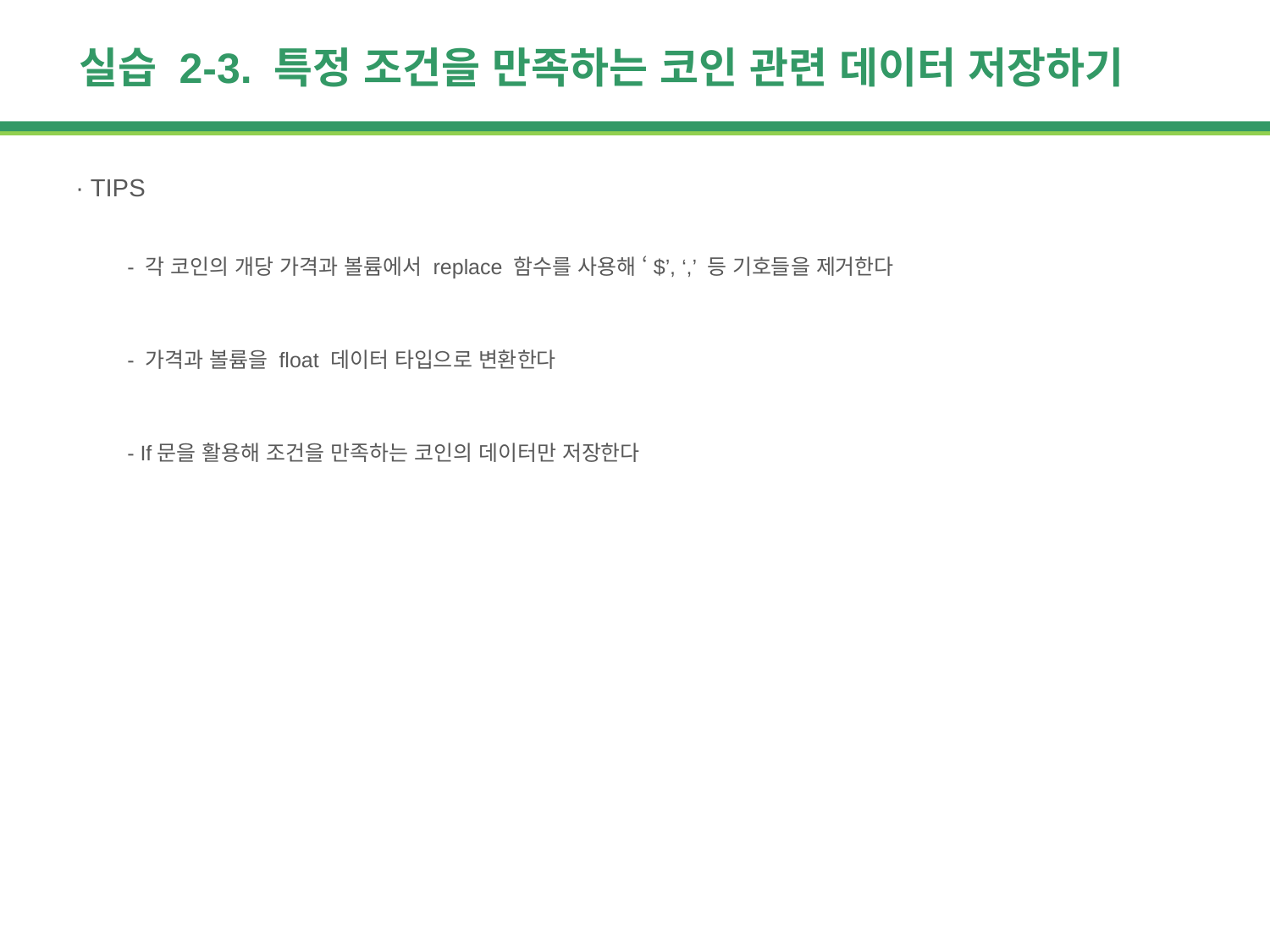

실습 2-3. 특정 조건을 만족하는 코인 관련 데이터 저장하기

∙ TIPS
- 각 코인의 개당 가격과 볼륨에서 replace 함수를 사용해 ‘$’, ‘,’ 등 기호들을 제거한다
- 가격과 볼륨을 float 데이터 타입으로 변환한다
- If문을 활용해 조건을 만족하는 코인의 데이터만 저장한다